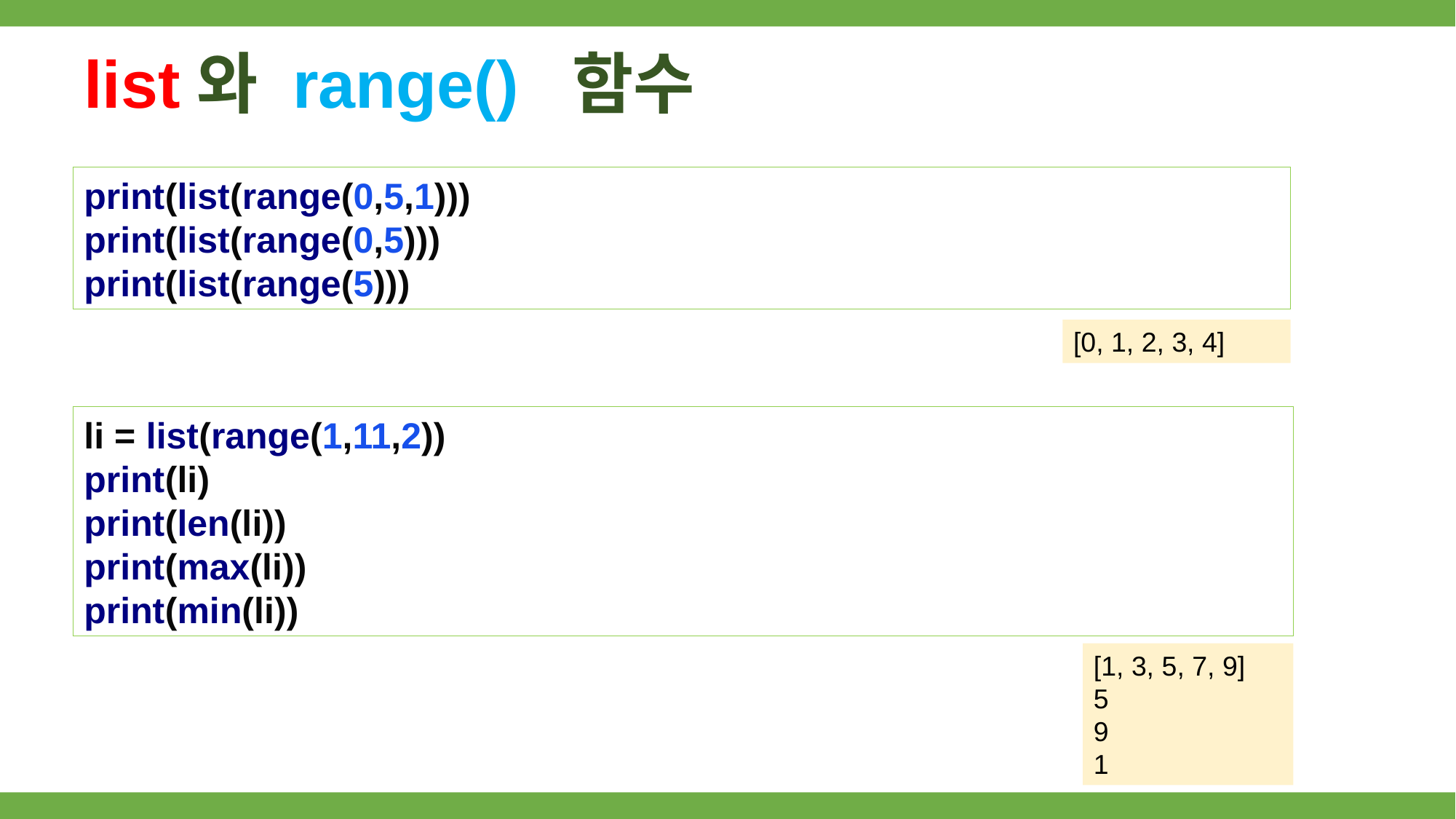

# list와 range()  함수

print(list(range(0,5,1)))
print(list(range(0,5)))
print(list(range(5)))
[0, 1, 2, 3, 4]
li = list(range(1,11,2))
print(li)
print(len(li))
print(max(li))
print(min(li))
[1, 3, 5, 7, 9]
5
9
1